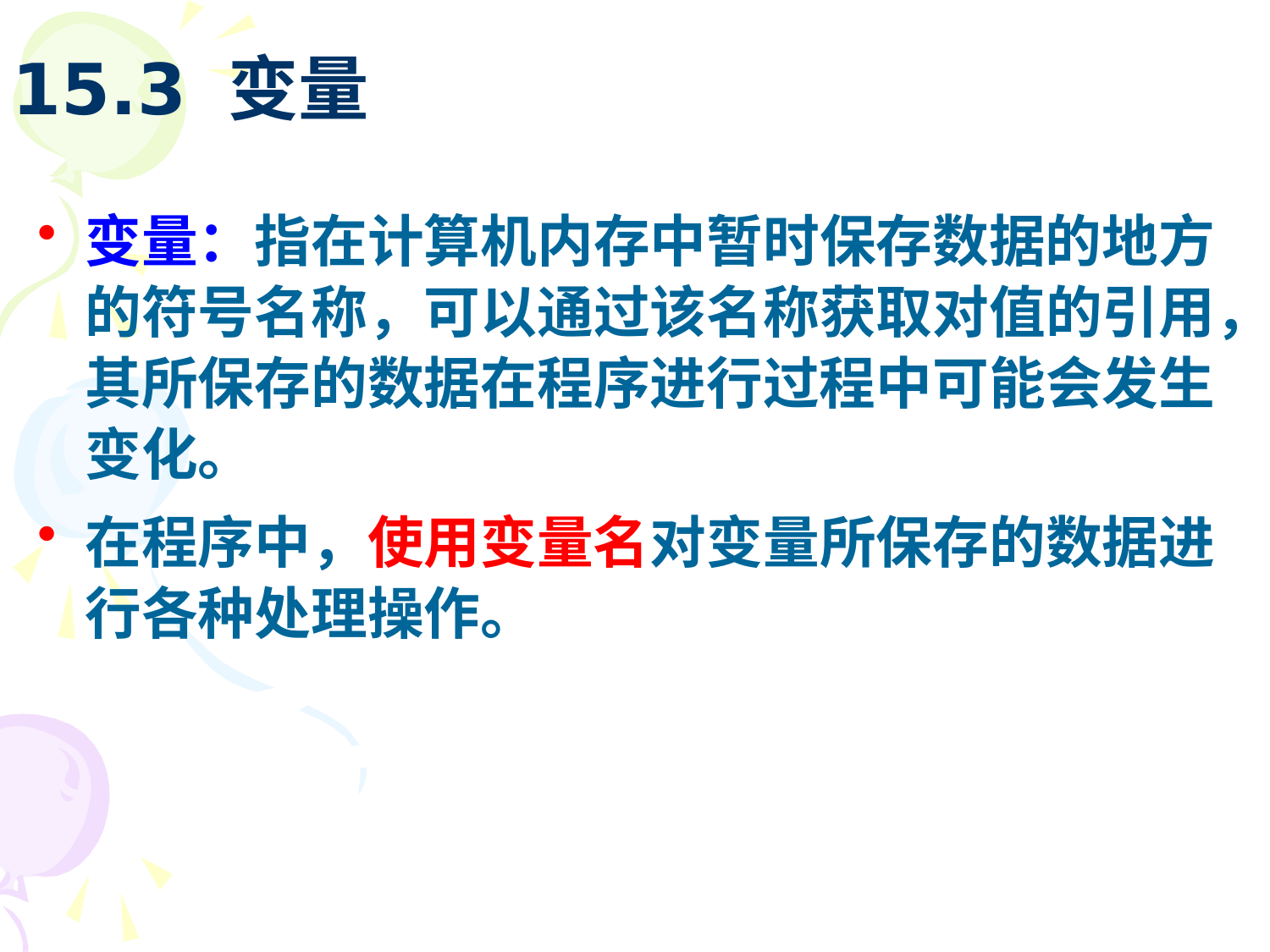

# 15.3 变量
变量：指在计算机内存中暂时保存数据的地方的符号名称，可以通过该名称获取对值的引用，其所保存的数据在程序进行过程中可能会发生变化。
在程序中，使用变量名对变量所保存的数据进行各种处理操作。